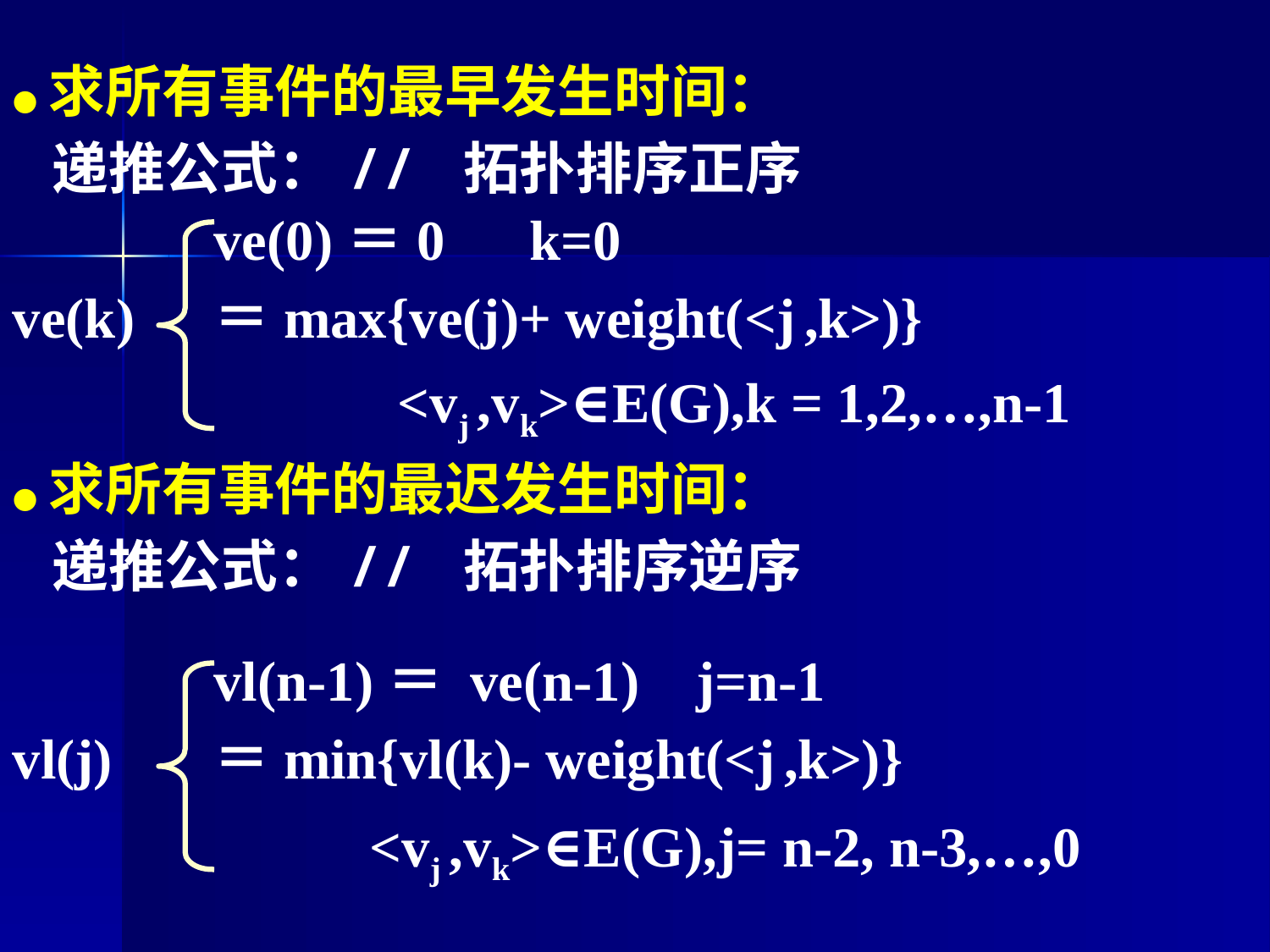

● 求所有事件的最早发生时间：
  递推公式：// 拓扑排序正序

● 求所有事件的最迟发生时间：
  递推公式：// 拓扑排序逆序

ve(0)＝0      k=0
＝max{ve(j)+ weight(<j ,k>)}
             <vj ,vk>∈E(G),k = 1,2,…,n-1

ve(k)
vl(n-1)＝ ve(n-1)    j=n-1
＝min{vl(k)- weight(<j ,k>)}
           <vj ,vk>∈E(G),j= n-2, n-3,…,0

vl(j)